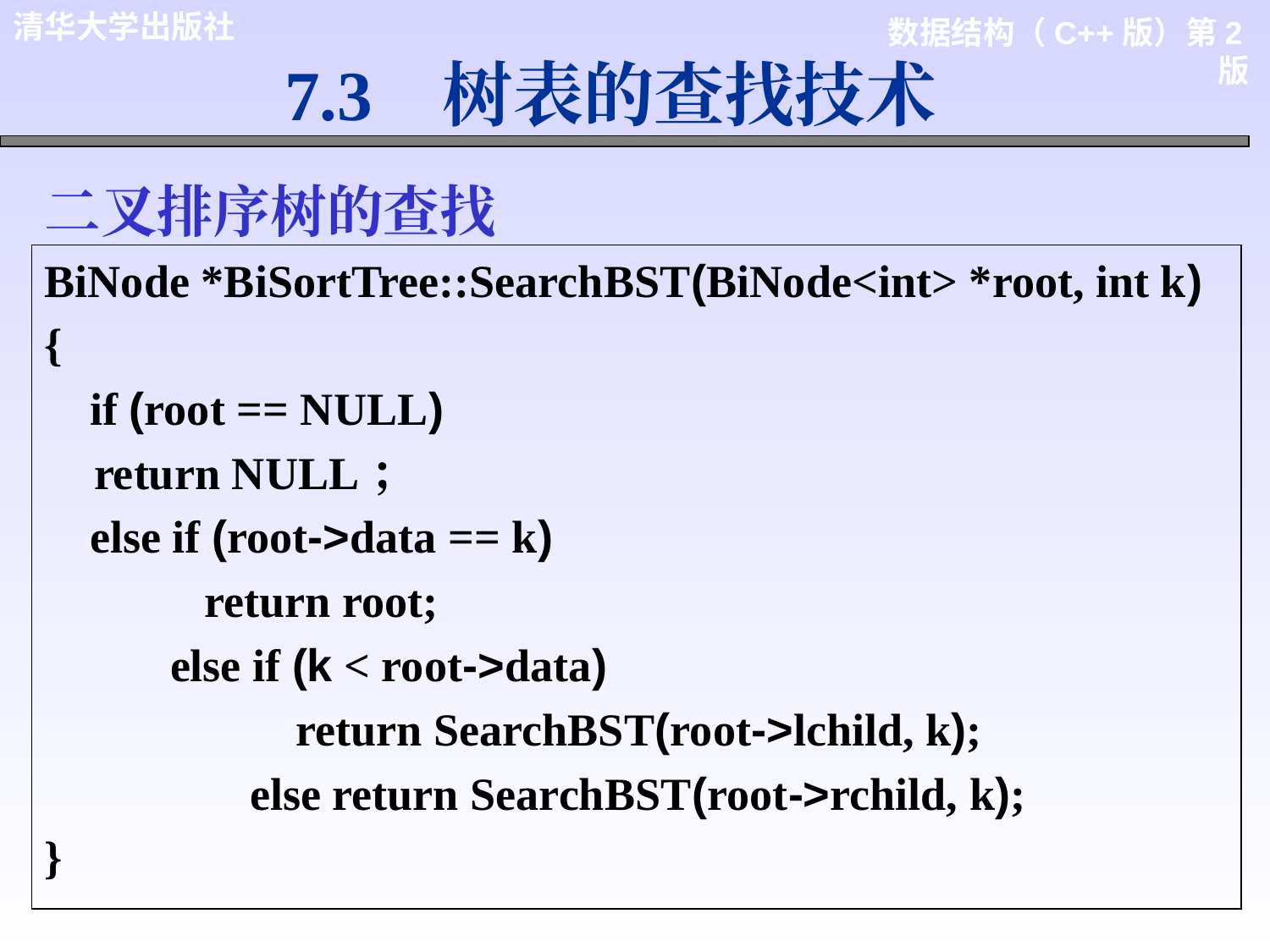

7.3   树表的查找技术
二叉排序树的查找
BiNode *BiSortTree::SearchBST(BiNode<int> *root, int k)
{
    if (root == NULL)
    return NULL；
    else if (root->data == k)
              return root;
           else if (k < root->data)
                      return SearchBST(root->lchild, k);
                  else return SearchBST(root->rchild, k);
}